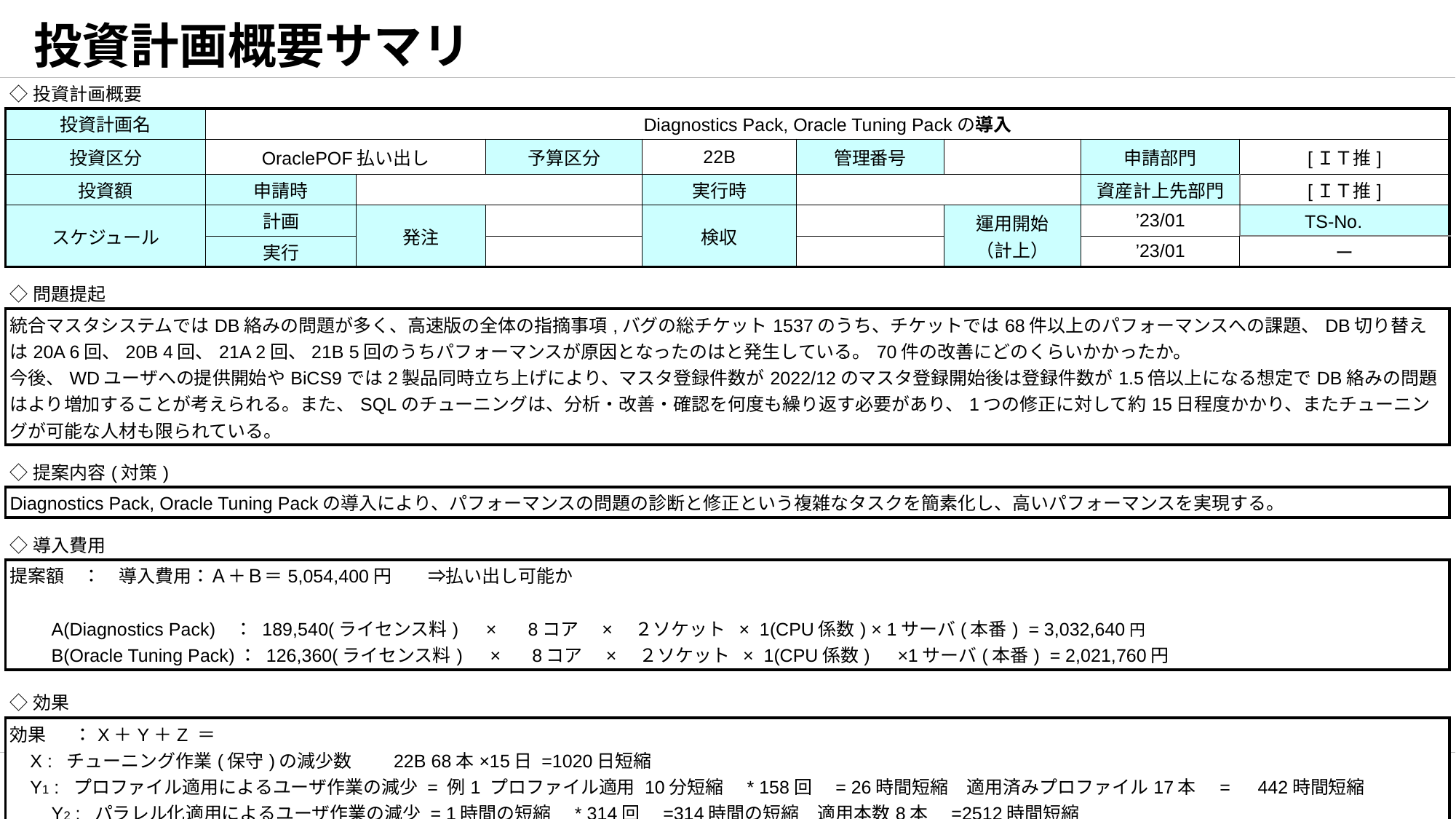

# 投資計画概要サマリ
| ◇投資計画概要 |  |  |  |  |  |  |  |  |
| --- | --- | --- | --- | --- | --- | --- | --- | --- |
| 投資計画名 | Diagnostics Pack, Oracle Tuning Packの導入 |  |  |  |  |  |  |  |
| 投資区分 | OraclePOF払い出し |  | 予算区分 | 22B | 管理番号 |  | 申請部門 | [ＩＴ推] |
| 投資額 | 申請時 |  |  | 実行時 |  |  | 資産計上先部門 | [ＩＴ推] |
| スケジュール | 計画 | 発注 |  | 検収 |  | 運用開始 （計上） | ’23/01 | TS-No. |
|  | 実行 |  |  |  |  |  | ’23/01 | ー |
|  |  |  |  |  |  |  |  |  |
| ◇問題提起 |  |  |  |  |  |  |  |  |
| 統合マスタシステムではDB絡みの問題が多く、高速版の全体の指摘事項,バグの総チケット1537のうち、チケットでは68件以上のパフォーマンスへの課題、DB切り替えは20A 6回、20B 4回、21A 2回、21B 5回のうちパフォーマンスが原因となったのはと発生している。70件の改善にどのくらいかかったか。 今後、WDユーザへの提供開始やBiCS9では2製品同時立ち上げにより、マスタ登録件数が2022/12のマスタ登録開始後は登録件数が1.5倍以上になる想定でDB絡みの問題はより増加することが考えられる。また、SQLのチューニングは、分析・改善・確認を何度も繰り返す必要があり、1つの修正に対して約15日程度かかり、またチューニングが可能な人材も限られている。 |  |  |  |  |  |  |  |  |
|  |  |  |  |  |  |  |  |  |
| ◇提案内容(対策) |  |  |  |  |  |  |  |  |
| Diagnostics Pack, Oracle Tuning Packの導入により、パフォーマンスの問題の診断と修正という複雑なタスクを簡素化し、高いパフォーマンスを実現する。 |  |  |  |  |  |  |  |  |
|  |  |  |  |  |  |  |  |  |
| ◇導入費用 |  |  |  |  |  |  |  |  |
| 提案額　：　導入費用：Ａ＋Ｂ＝5,054,400円　　⇒払い出し可能か　　　　　　　　　　　　　　　　　　　　　　　　　　　　　　　　　　　　　　　　　　　　　　　　　　　　　　　　 　　A(Diagnostics Pack) ： 189,540(ライセンス料)　×　 8コア　×　２ソケット × 1(CPU係数) × 1サーバ(本番) = 3,032,640円 　　B(Oracle Tuning Pack)： 126,360(ライセンス料)　×　 8コア　×　２ソケット × 1(CPU係数)　×1サーバ(本番) = 2,021,760円 |  |  |  |  |  |  |  |  |
|  |  |  |  |  |  |  |  |  |
| ◇効果 |  |  |  |  |  |  |  |  |
| 効果 ：X＋Y＋Z ＝ X : チューニング作業(保守)の減少数　　22B 68本×15日 =1020日短縮 Y1 : プロファイル適用によるユーザ作業の減少 = 例1 プロファイル適用 10分短縮　\* 158回　= 26時間短縮　適用済みプロファイル17本　=　442時間短縮 　　Y2 : パラレル化適用によるユーザ作業の減少 = 1時間の短縮　\* 314回　=314時間の短縮　適用本数8本　=2512時間短縮 Z : インシデントの特定・解決による効果 DB系切り替え発生率　平均4回　⇒ 現時点１回　　(1回系切り替えあたりのシステム停止約半日)　⇒2日-0.5日⇒1.5日の作業が可能となった |  |  |  |  |  |  |  |  |
| ◇投資効果 |  |  |  |  |  |  |  |  |
| 投資効果：効果-導入費用　　= |  |  |  |  |  |  |  |  |